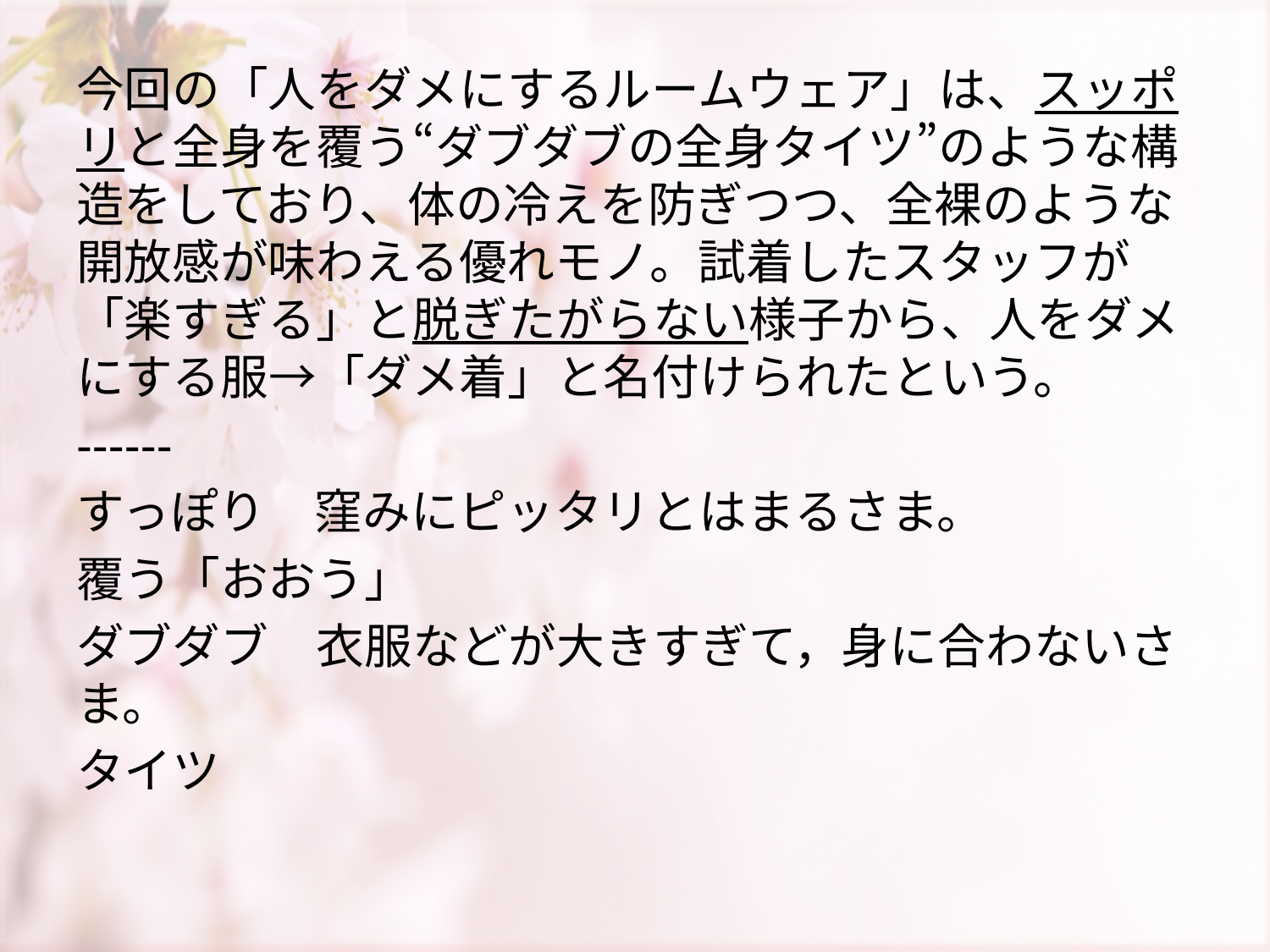

今回の「人をダメにするルームウェア」は、スッポリと全身を覆う“ダブダブの全身タイツ”のような構造をしており、体の冷えを防ぎつつ、全裸のような開放感が味わえる優れモノ。試着したスタッフが「楽すぎる」と脱ぎたがらない様子から、人をダメにする服→「ダメ着」と名付けられたという。
------
すっぽり　窪みにピッタリとはまるさま。
覆う「おおう」
ダブダブ　衣服などが大きすぎて，身に合わないさま。
タイツ